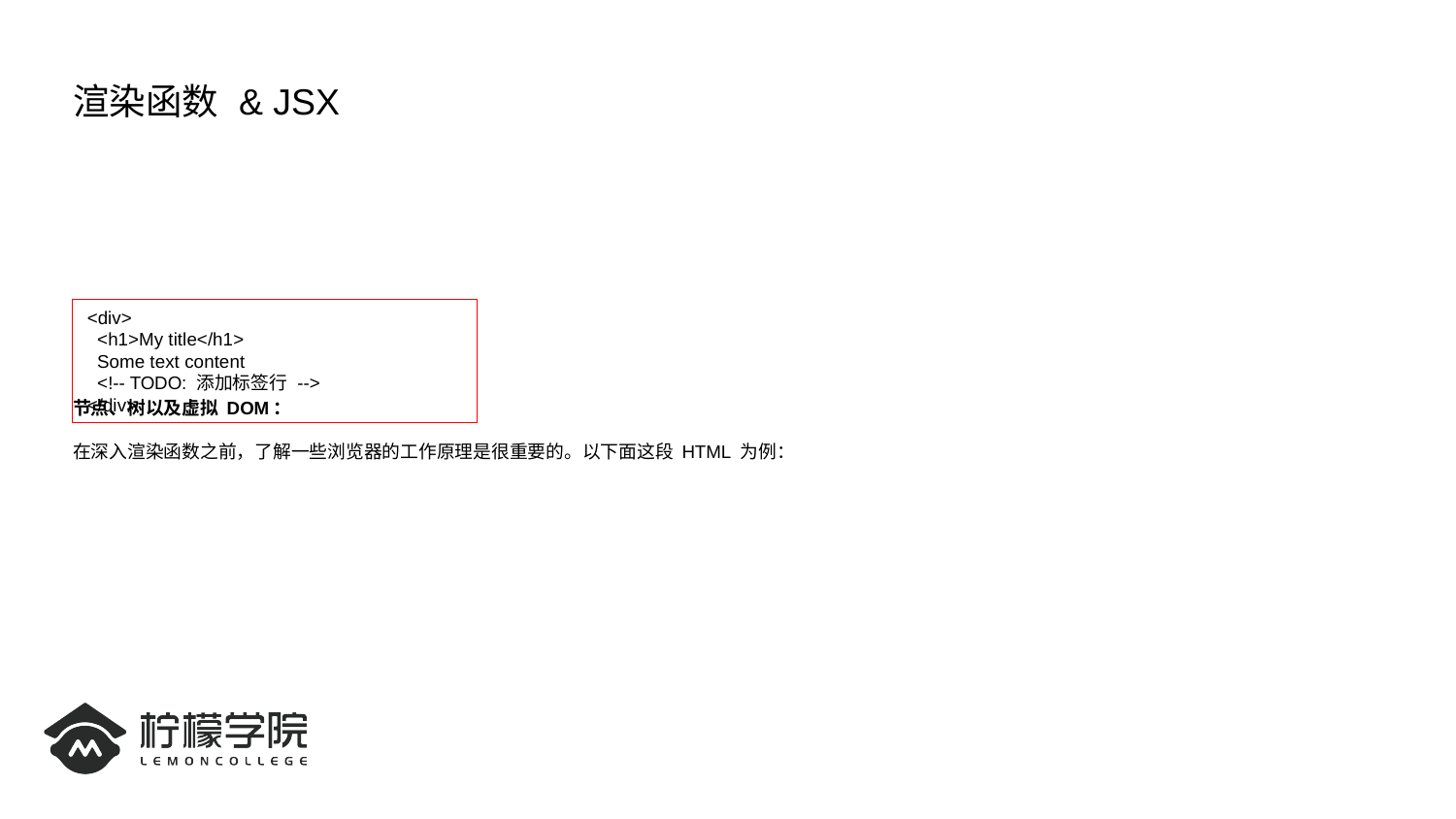

# 渲染函数 & JSX
节点、树以及虚拟 DOM：

在深入渲染函数之前，了解一些浏览器的工作原理是很重要的。以下面这段 HTML 为例：
<div>
  <h1>My title</h1>
  Some text content
  <!-- TODO: 添加标签行 -->
</div>